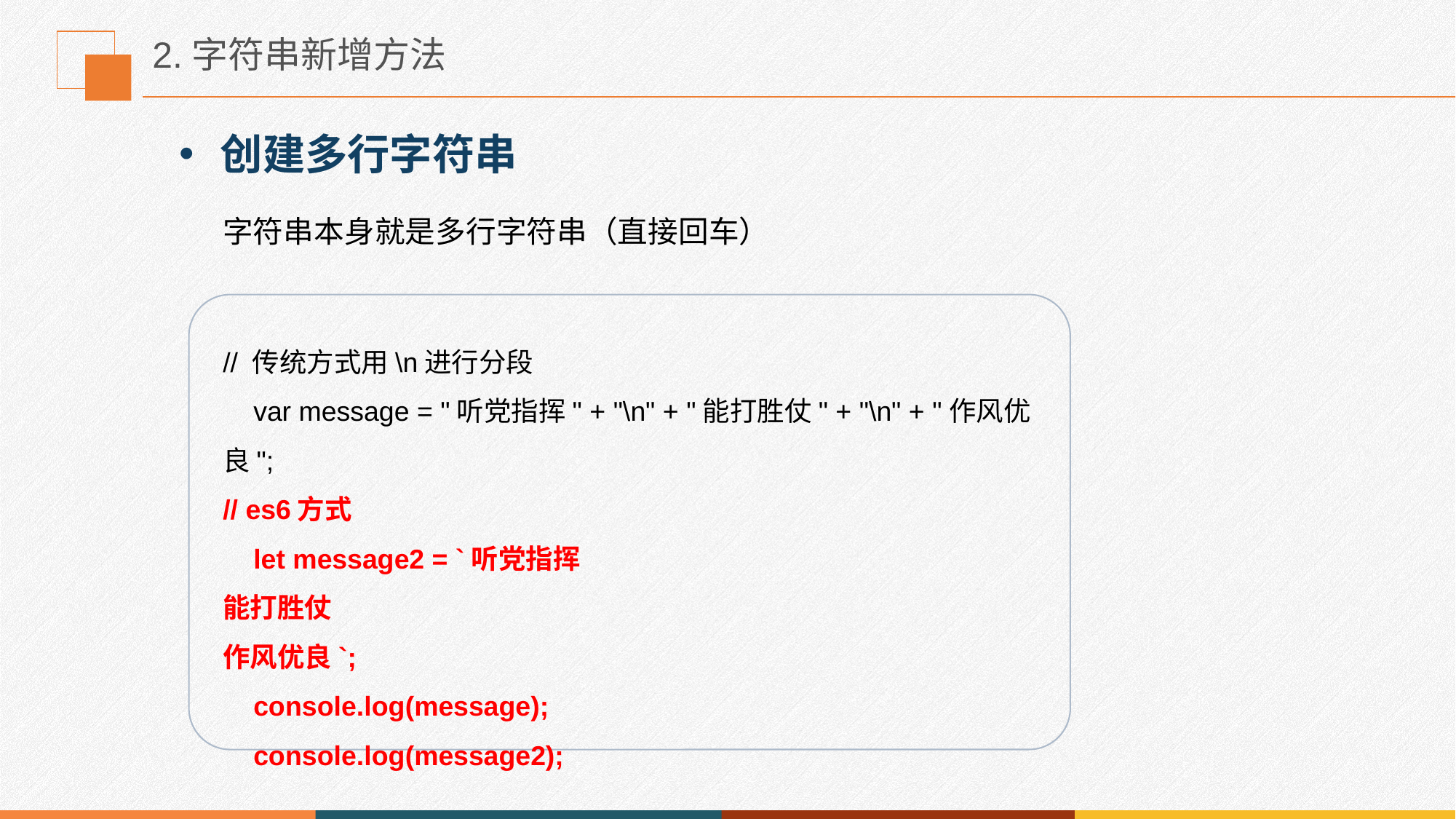

# 2.字符串新增方法
创建多行字符串
字符串本身就是多行字符串（直接回车）

// 传统方式用\n进行分段
    var message = "听党指挥" + "\n" + "能打胜仗" + "\n" + "作风优良";
// es6方式
    let message2 = `听党指挥
能打胜仗
作风优良`;
    console.log(message);
    console.log(message2);